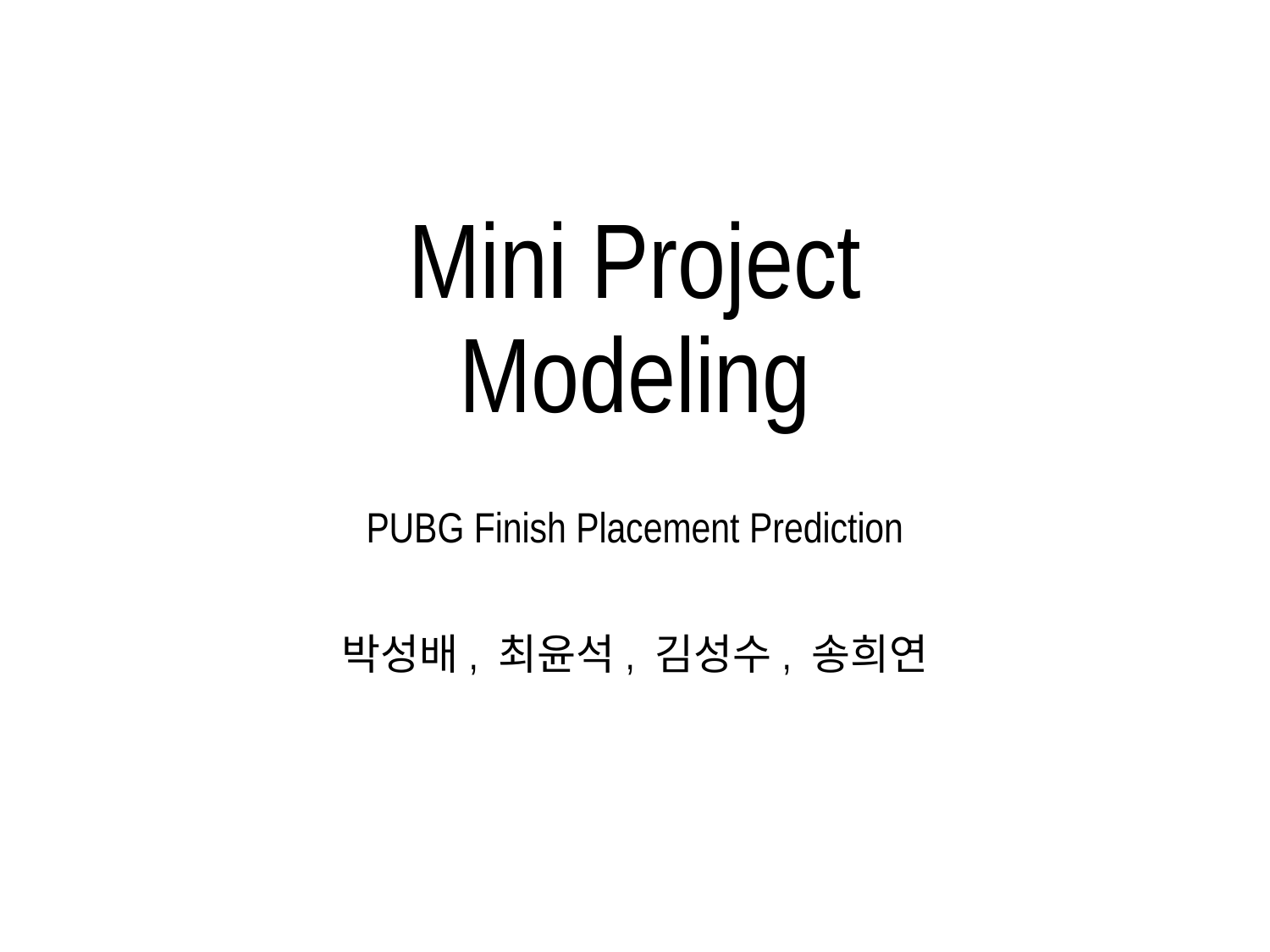

# Mini Project Modeling
PUBG Finish Placement Prediction

박성배, 최윤석, 김성수, 송희연